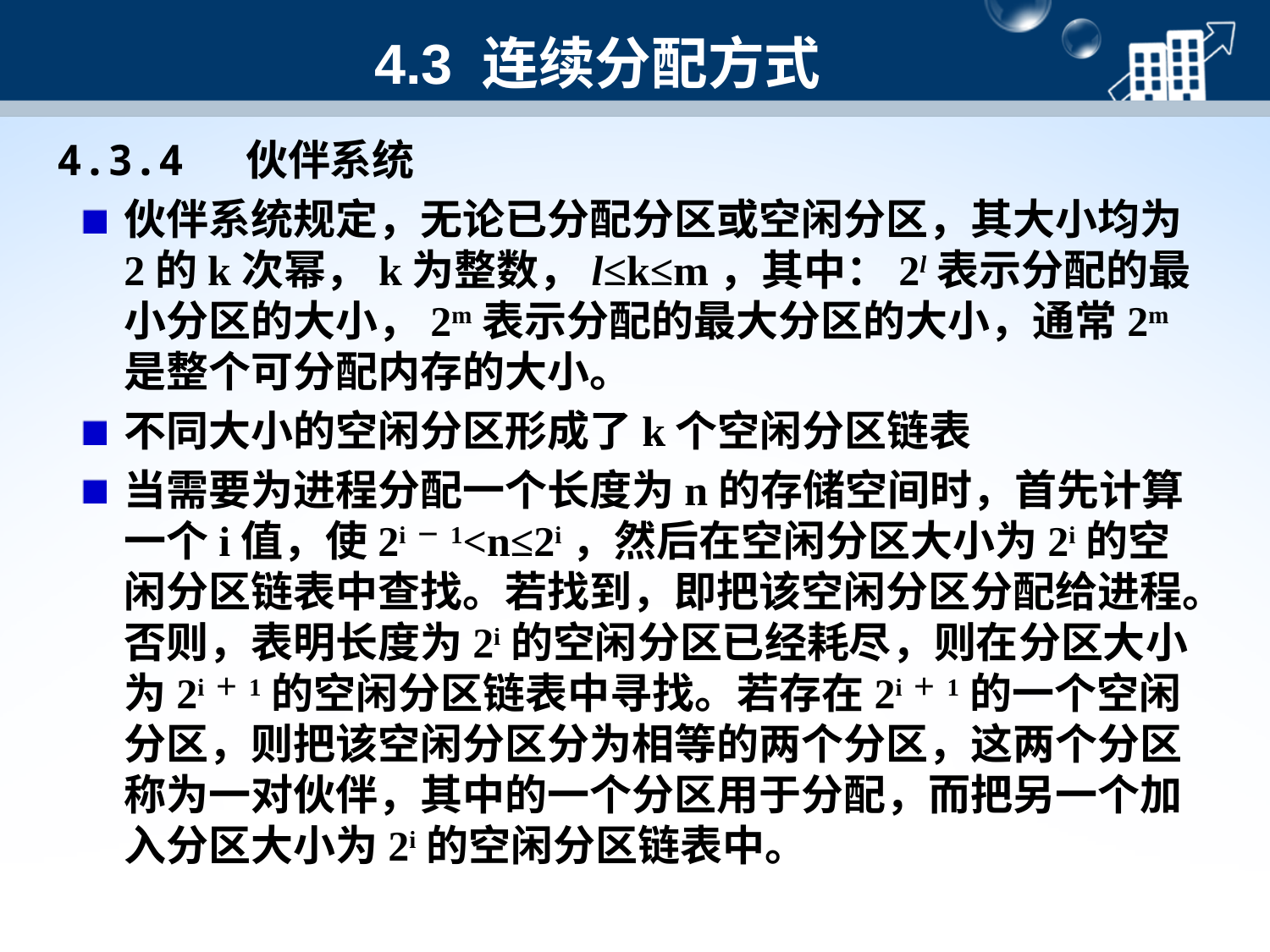

4.3 连续分配方式
4.3.4  伙伴系统
伙伴系统规定，无论已分配分区或空闲分区，其大小均为2的k次幂，k为整数，l≤k≤m，其中：2l表示分配的最小分区的大小，2m表示分配的最大分区的大小，通常2m是整个可分配内存的大小。
不同大小的空闲分区形成了k个空闲分区链表
当需要为进程分配一个长度为n的存储空间时，首先计算一个i值，使2i－1<n≤2i，然后在空闲分区大小为2i的空闲分区链表中查找。若找到，即把该空闲分区分配给进程。否则，表明长度为2i的空闲分区已经耗尽，则在分区大小为2i＋1的空闲分区链表中寻找。若存在2i＋1的一个空闲分区，则把该空闲分区分为相等的两个分区，这两个分区称为一对伙伴，其中的一个分区用于分配，而把另一个加入分区大小为2i的空闲分区链表中。